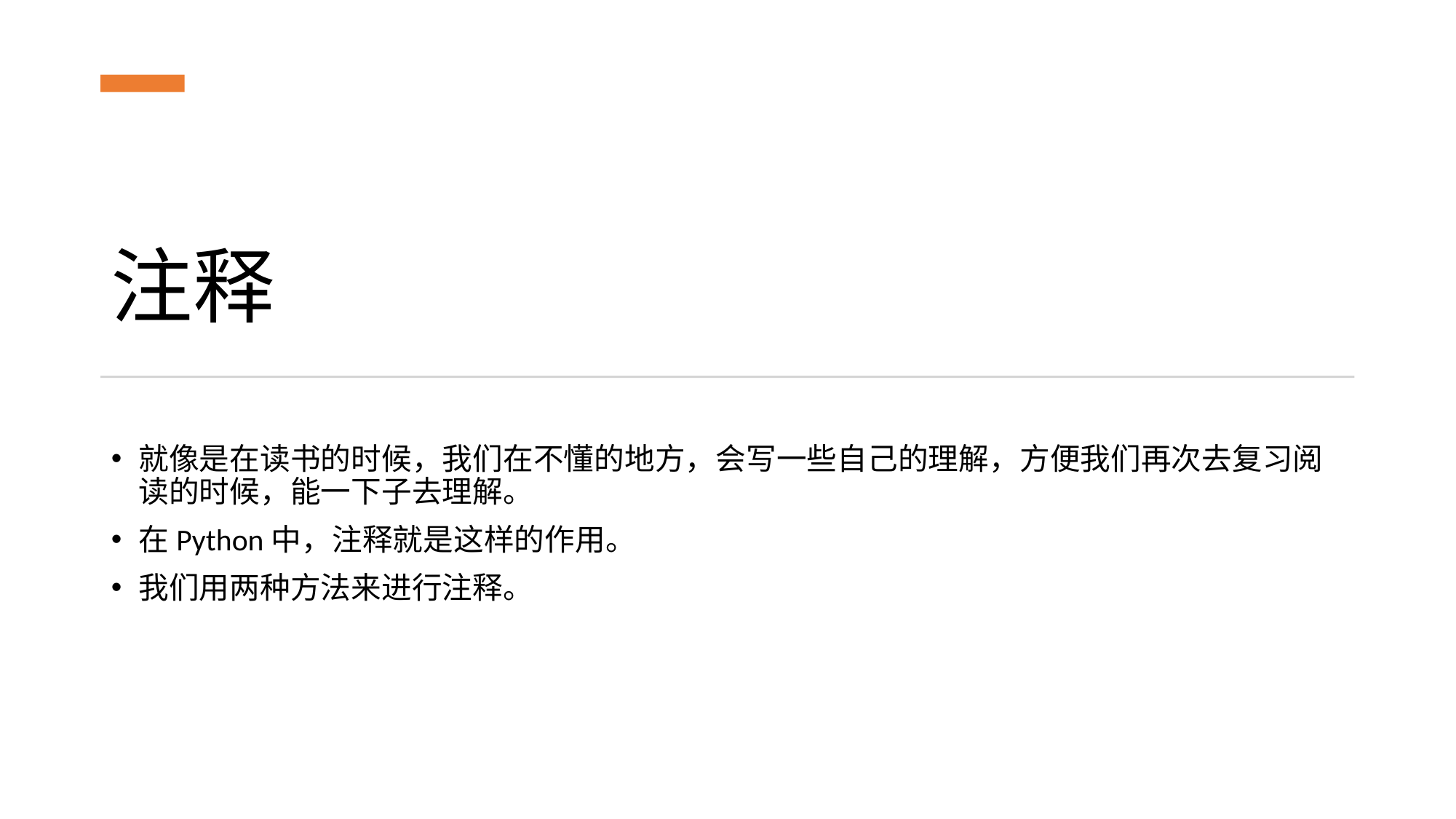

# 注释

就像是在读书的时候，我们在不懂的地方，会写一些自己的理解，方便我们再次去复习阅读的时候，能一下子去理解。
在Python中，注释就是这样的作用。
我们用两种方法来进行注释。